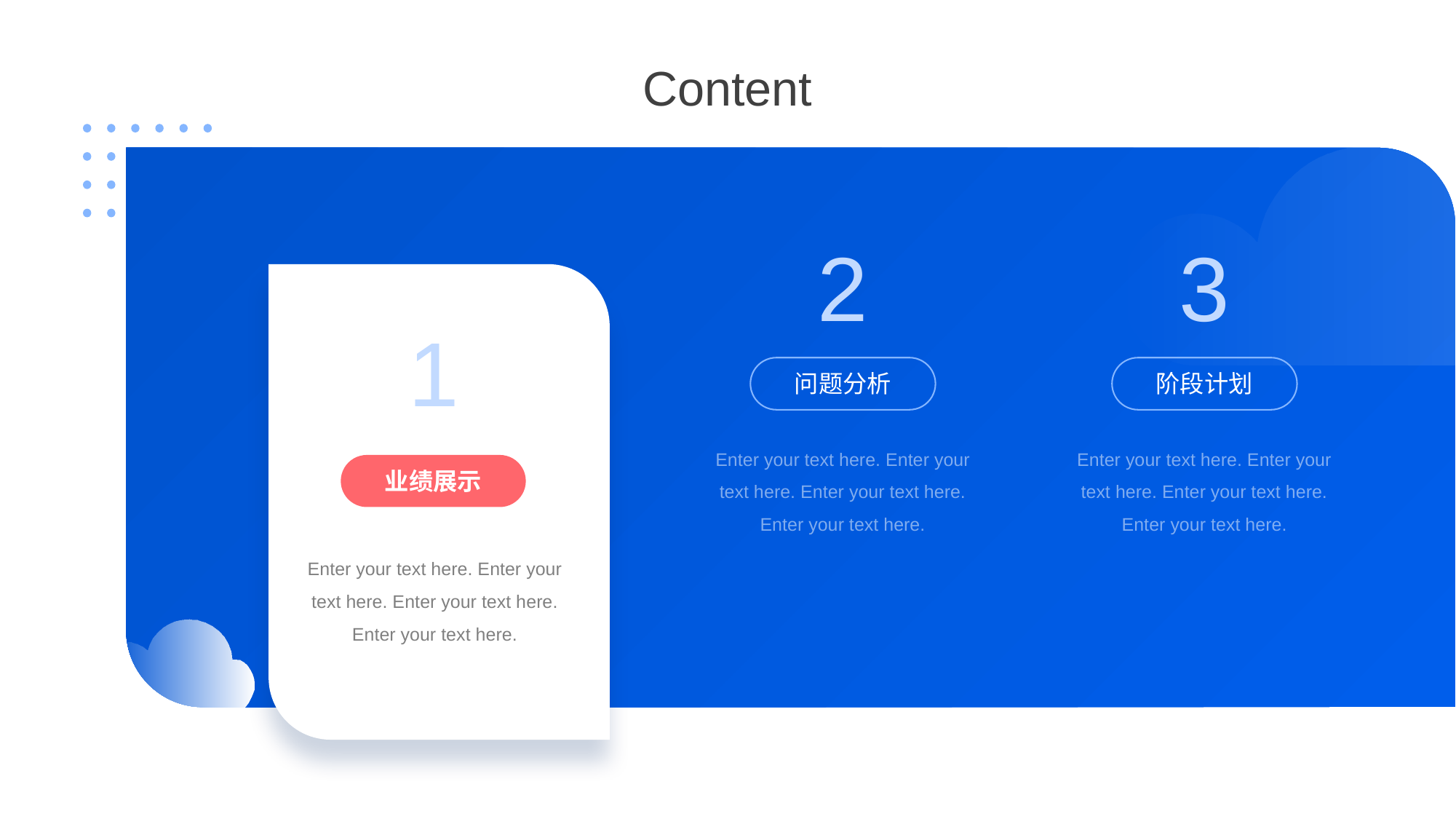

Content

2
3
1

问题分析
阶段计划
Enter your text here. Enter your text here. Enter your text here. Enter your text here.
Enter your text here. Enter your text here. Enter your text here. Enter your text here.

业绩展示
Enter your text here. Enter your text here. Enter your text here. Enter your text here.